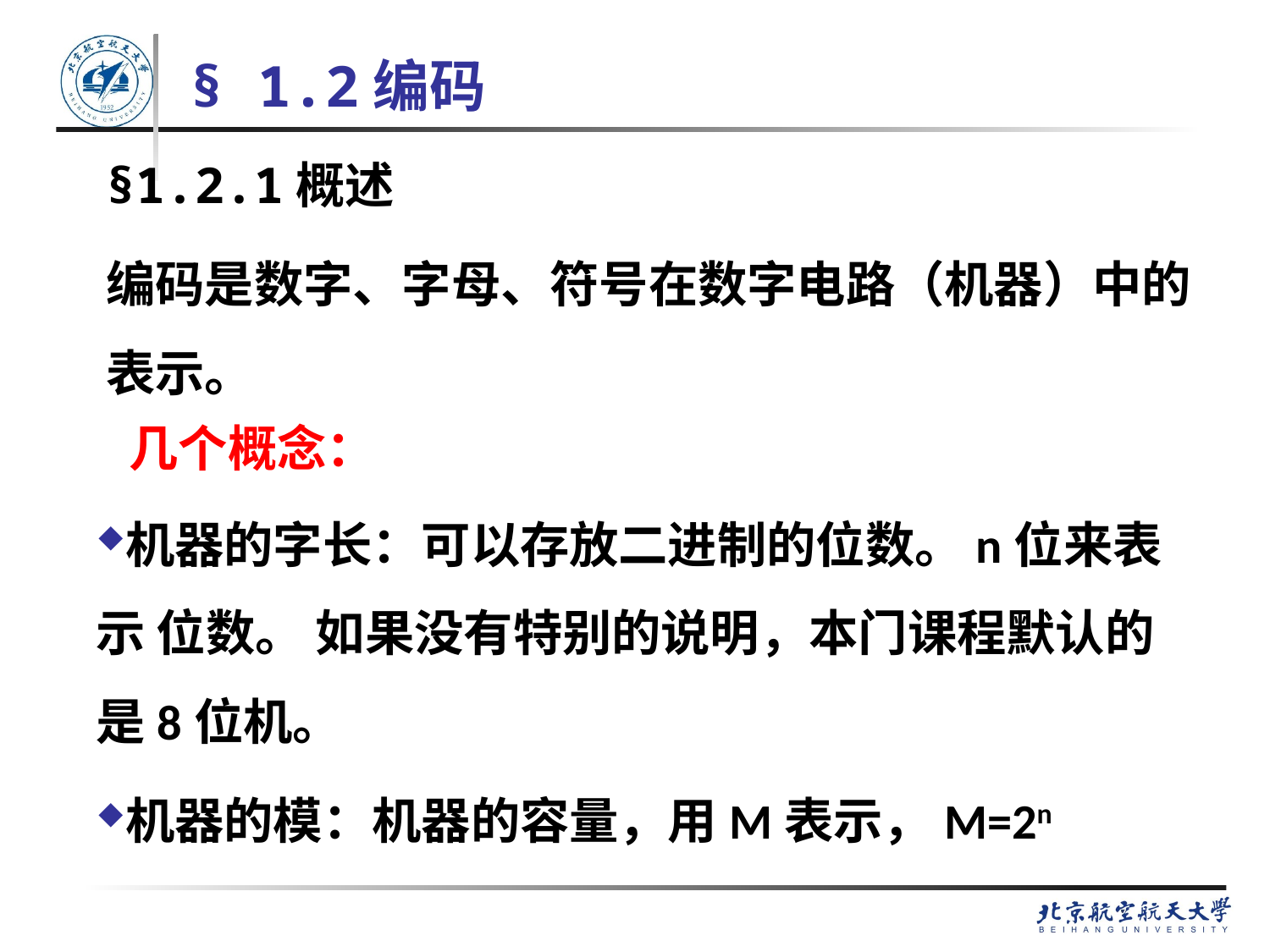

# § 1.2编码
§1.2.1概述
编码是数字、字母、符号在数字电路（机器）中的表示。
 几个概念：
机器的字长：可以存放二进制的位数。n位来表示 位数。 如果没有特别的说明，本门课程默认的是8位机。
机器的模：机器的容量，用M表示，M=2n
18